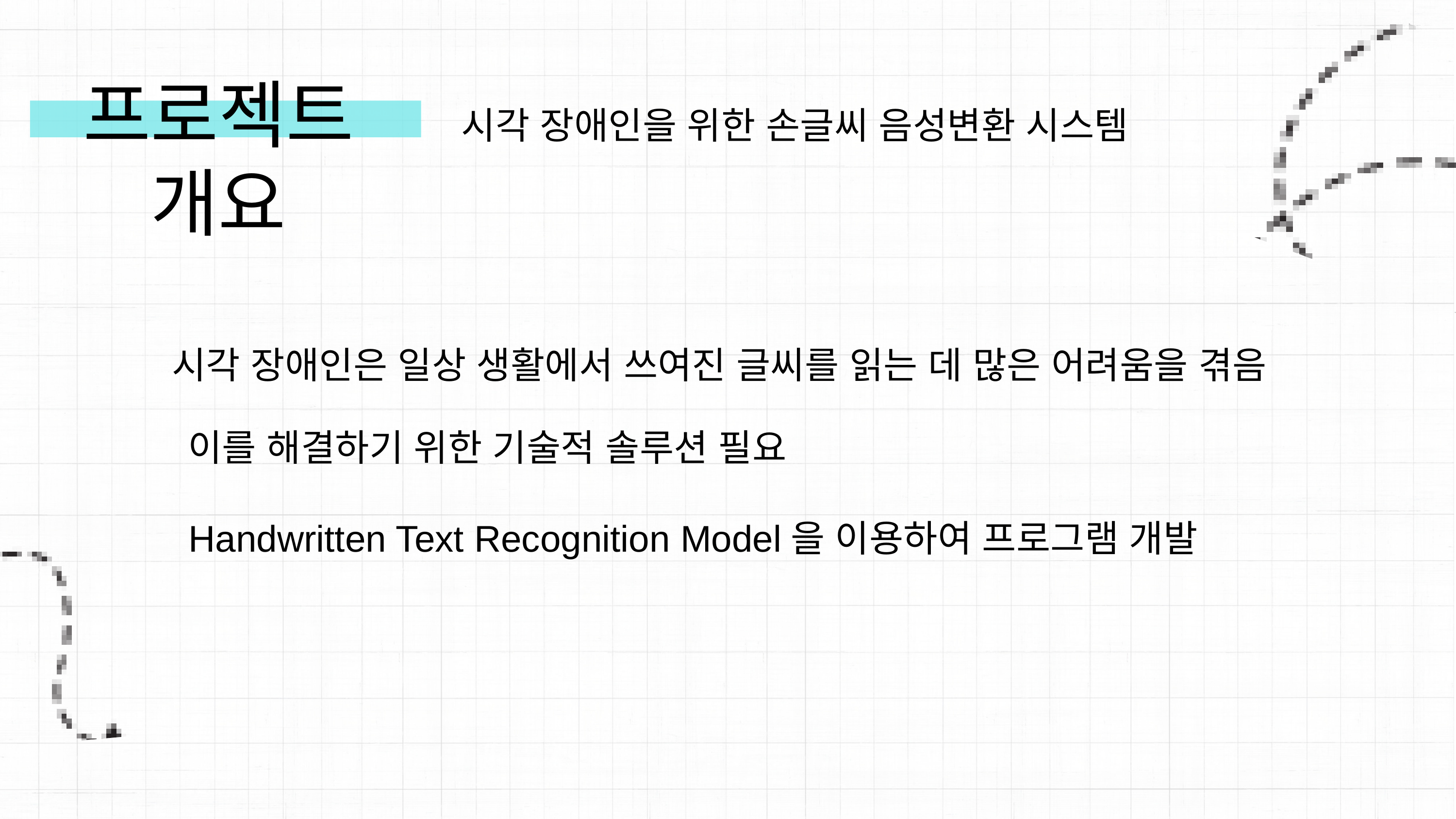

프로젝트 개요
시각 장애인을 위한 손글씨 음성변환 시스템

시각 장애인은 일상 생활에서 쓰여진 글씨를 읽는 데 많은 어려움을 겪음
이를 해결하기 위한 기술적 솔루션 필요

Handwritten Text Recognition Model을 이용하여 프로그램 개발